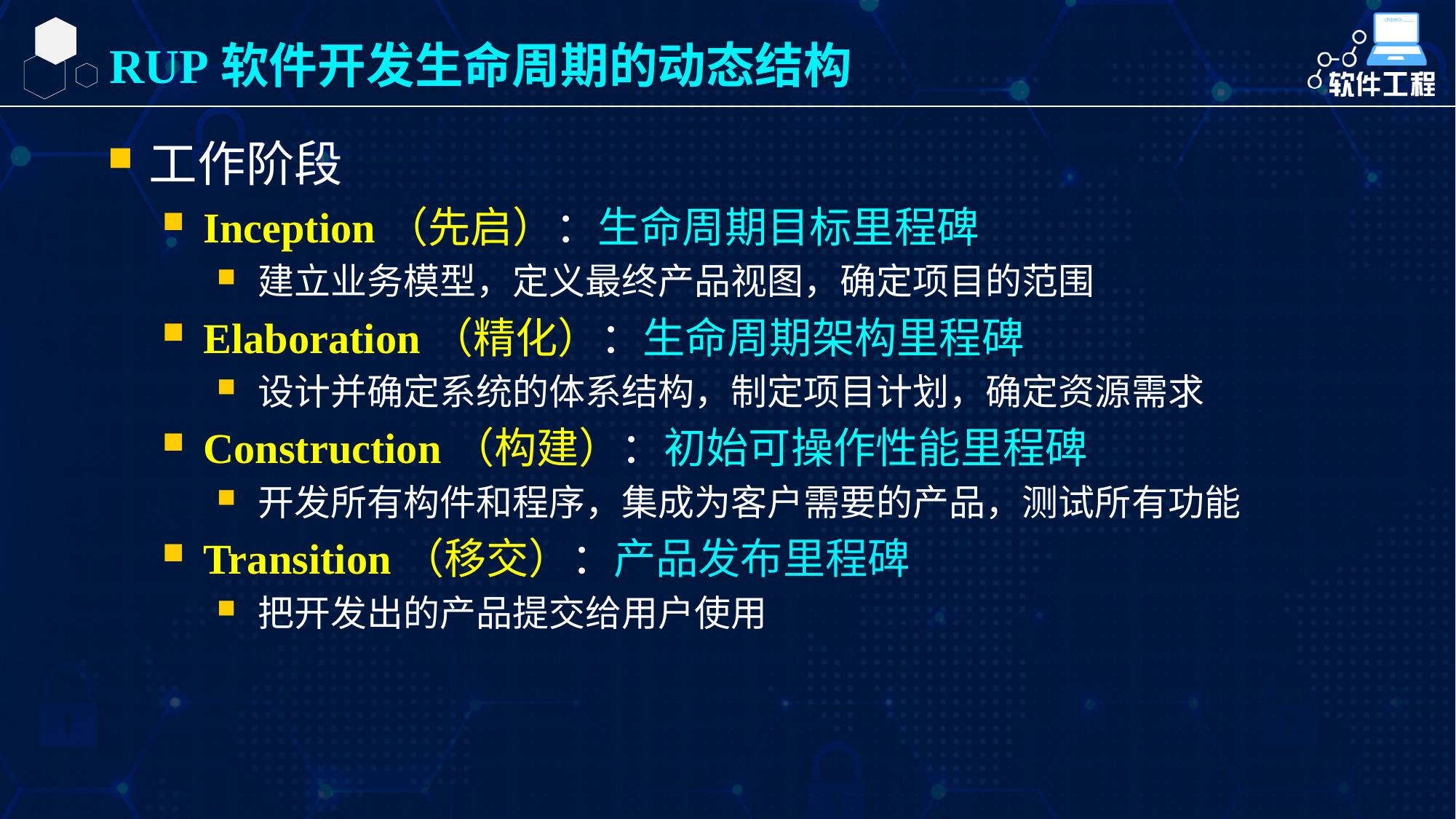

RUP软件开发生命周期的动态结构

工作阶段
Inception（先启）：生命周期目标里程碑
建立业务模型，定义最终产品视图，确定项目的范围
Elaboration（精化）：生命周期架构里程碑
设计并确定系统的体系结构，制定项目计划，确定资源需求
Construction（构建）：初始可操作性能里程碑
开发所有构件和程序，集成为客户需要的产品，测试所有功能
Transition（移交）：产品发布里程碑
把开发出的产品提交给用户使用